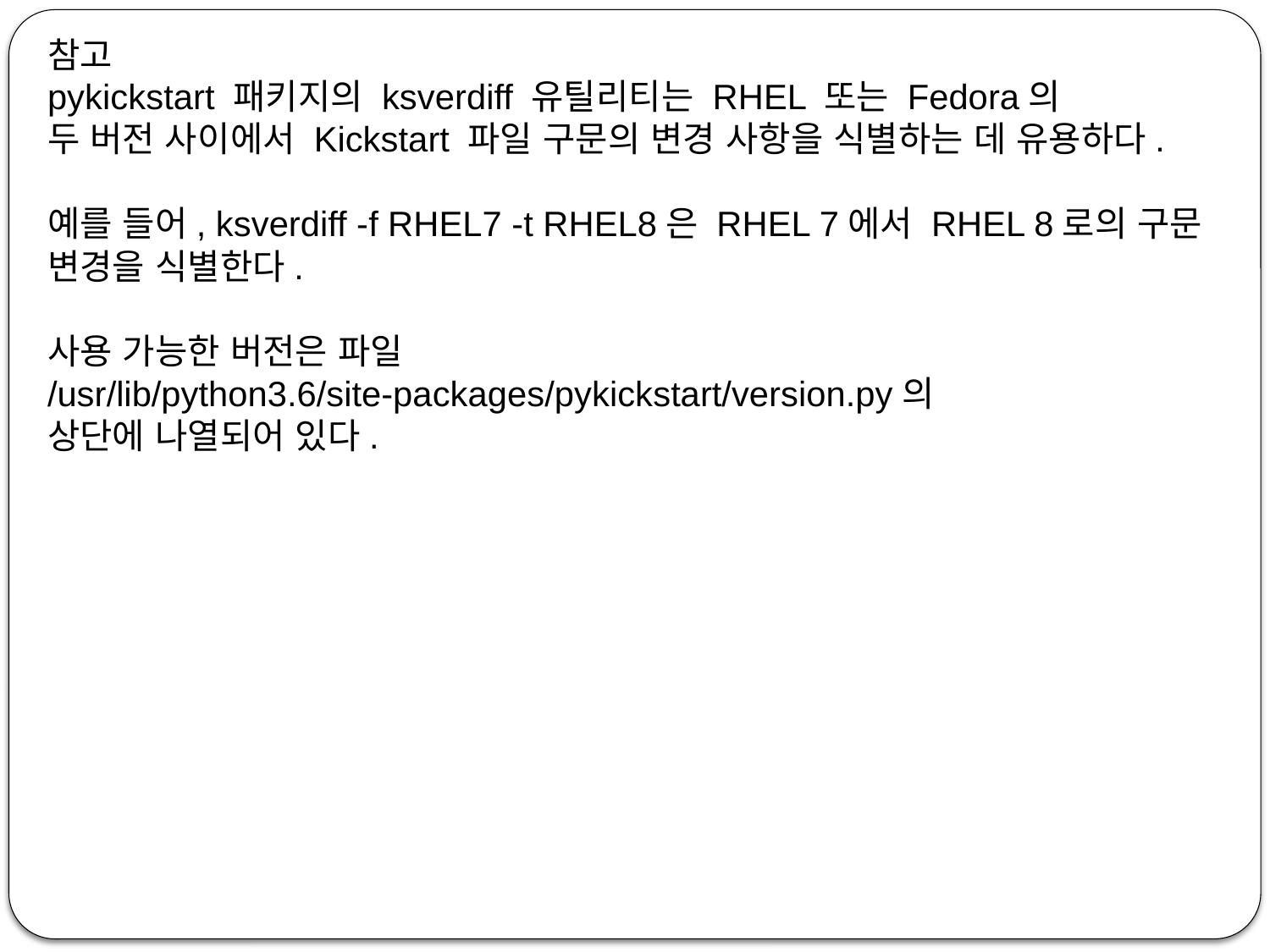

참고
pykickstart 패키지의 ksverdiff 유틸리티는 RHEL 또는 Fedora의
두 버전 사이에서 Kickstart 파일 구문의 변경 사항을 식별하는 데 유용하다.

예를 들어, ksverdiff -f RHEL7 -t RHEL8은 RHEL 7에서 RHEL 8로의 구문 변경을 식별한다.

사용 가능한 버전은 파일
/usr/lib/python3.6/site-packages/pykickstart/version.py의
상단에 나열되어 있다.